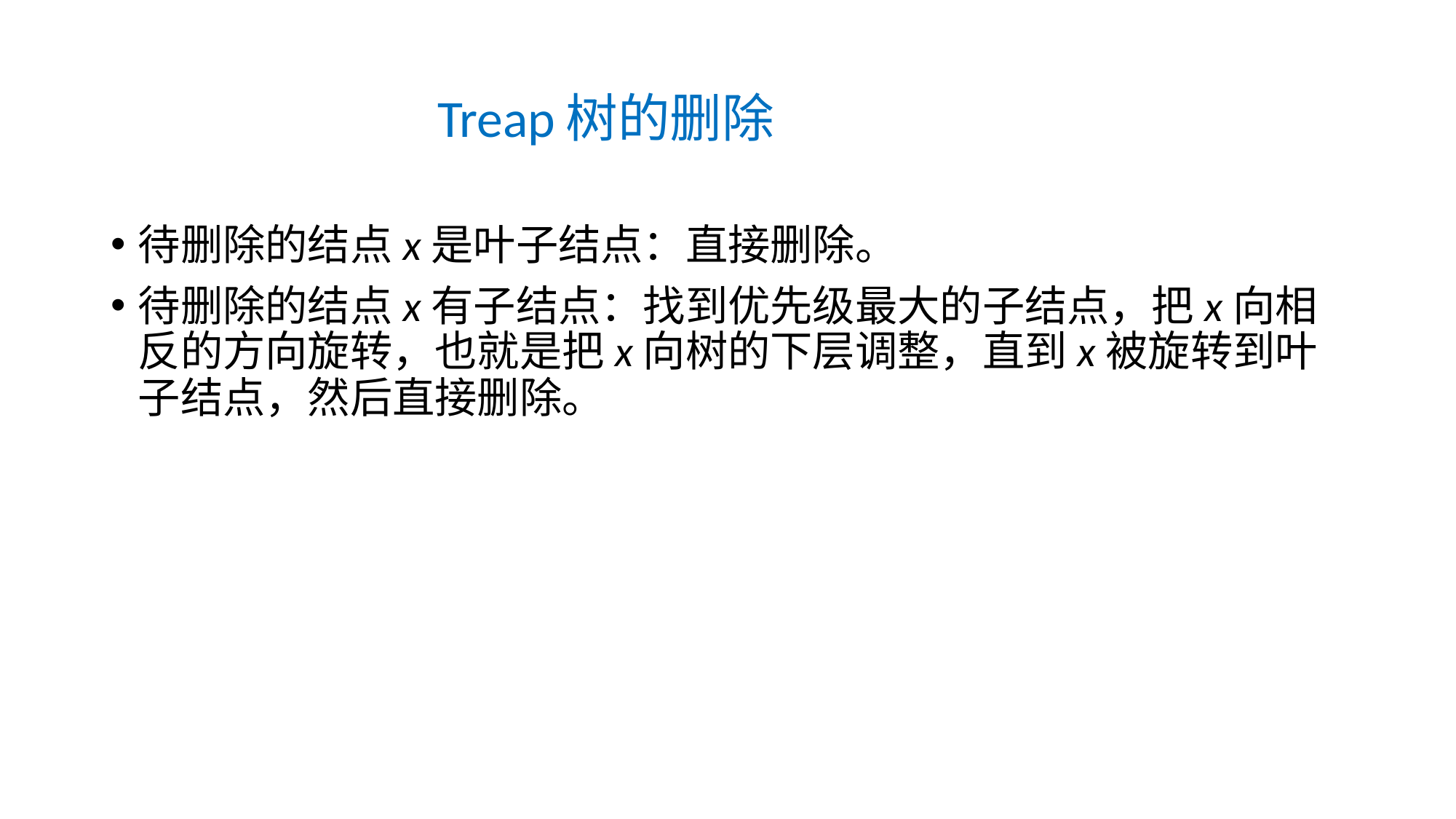

# Treap树的删除
待删除的结点x是叶子结点：直接删除。
待删除的结点x有子结点：找到优先级最大的子结点，把x向相反的方向旋转，也就是把x向树的下层调整，直到x被旋转到叶子结点，然后直接删除。